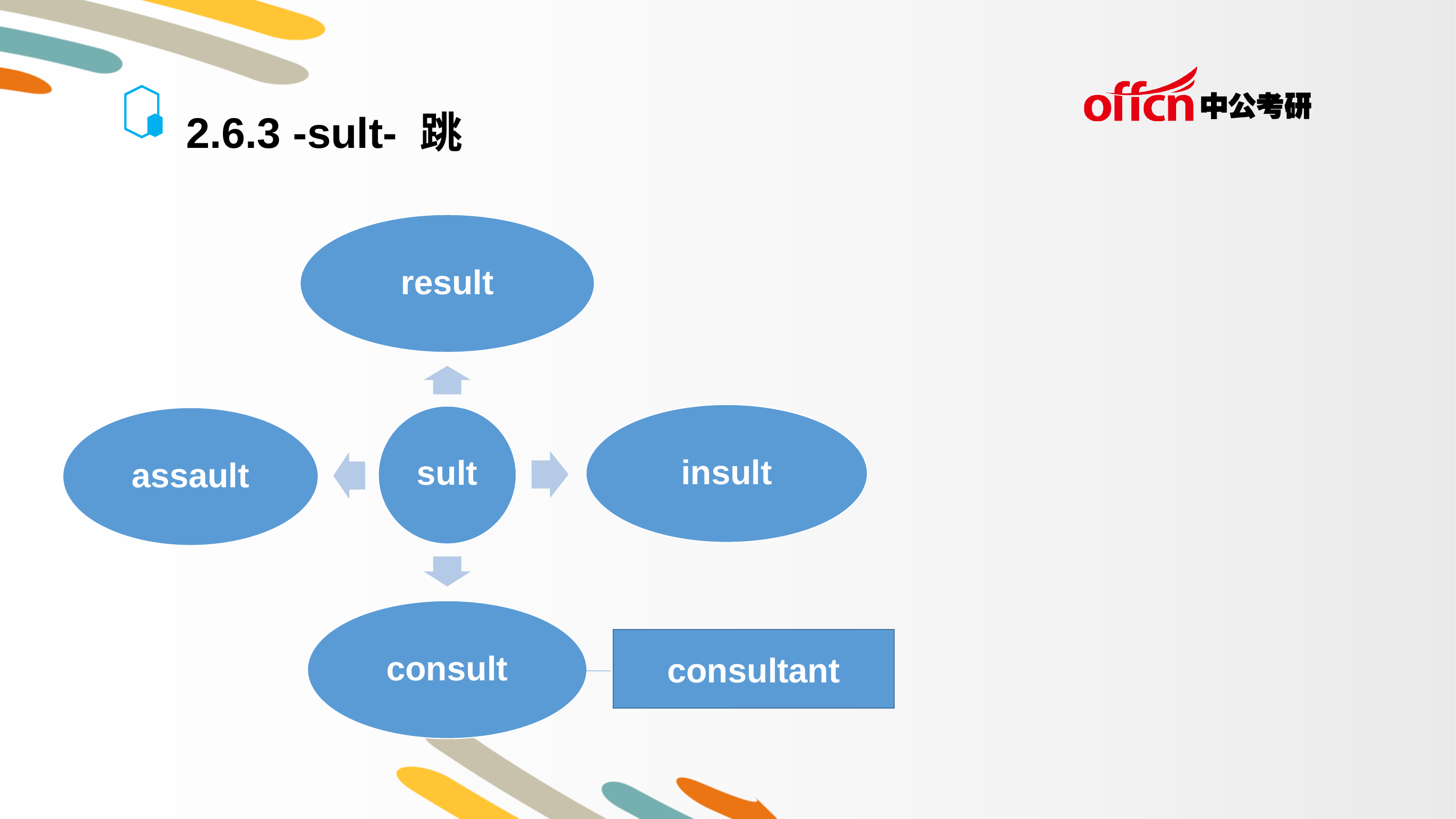

2.6.3 -sult- 跳
sult

result

insult

consult

assault
consultant